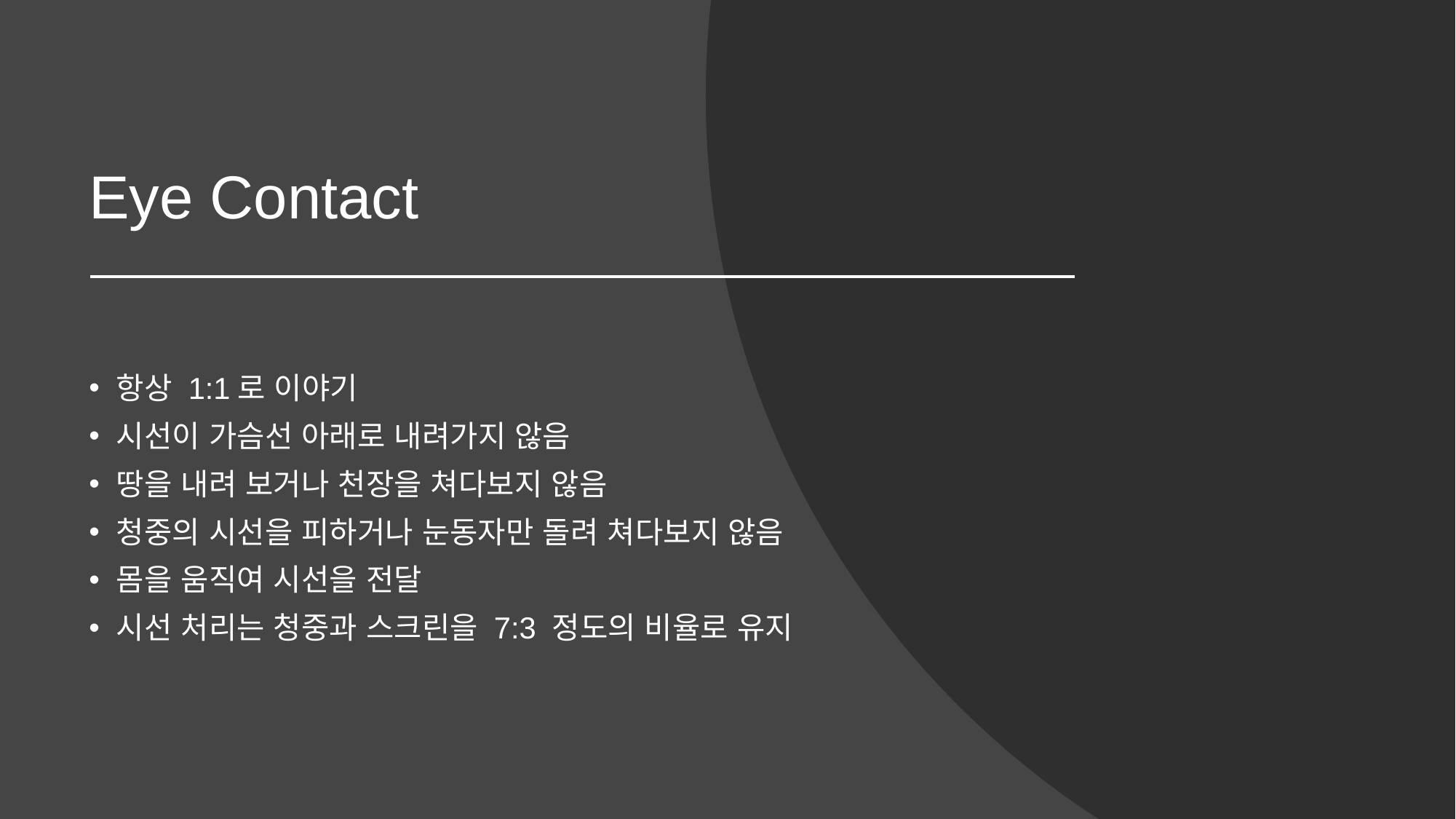

# Eye Contact

항상 1:1로 이야기
시선이 가슴선 아래로 내려가지 않음
땅을 내려 보거나 천장을 쳐다보지 않음
청중의 시선을 피하거나 눈동자만 돌려 쳐다보지 않음
몸을 움직여 시선을 전달
시선 처리는 청중과 스크린을 7:3 정도의 비율로 유지